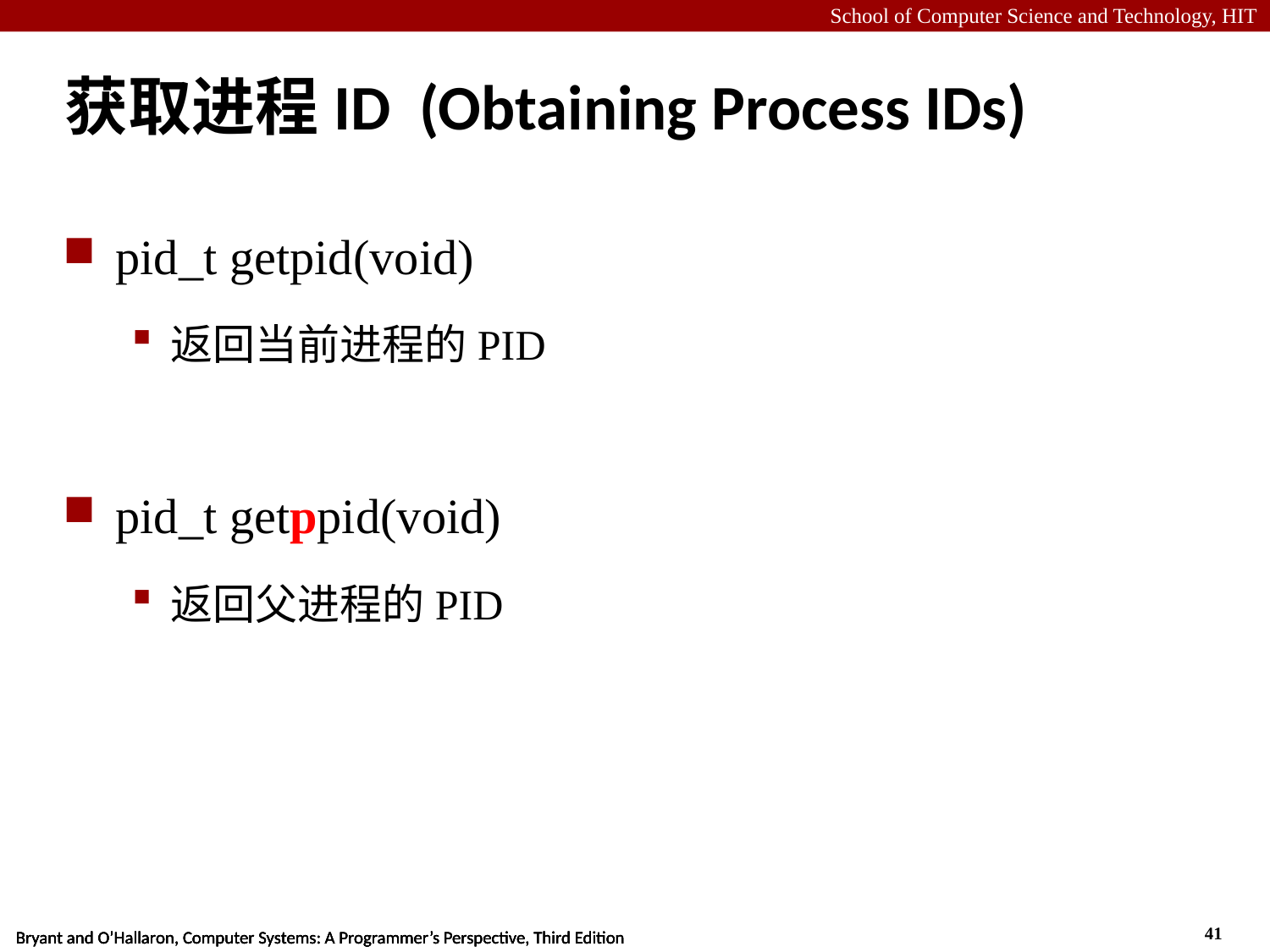

# 获取进程ID  (Obtaining Process IDs)
pid_t getpid(void)
返回当前进程的PID

pid_t getppid(void)
返回父进程的PID